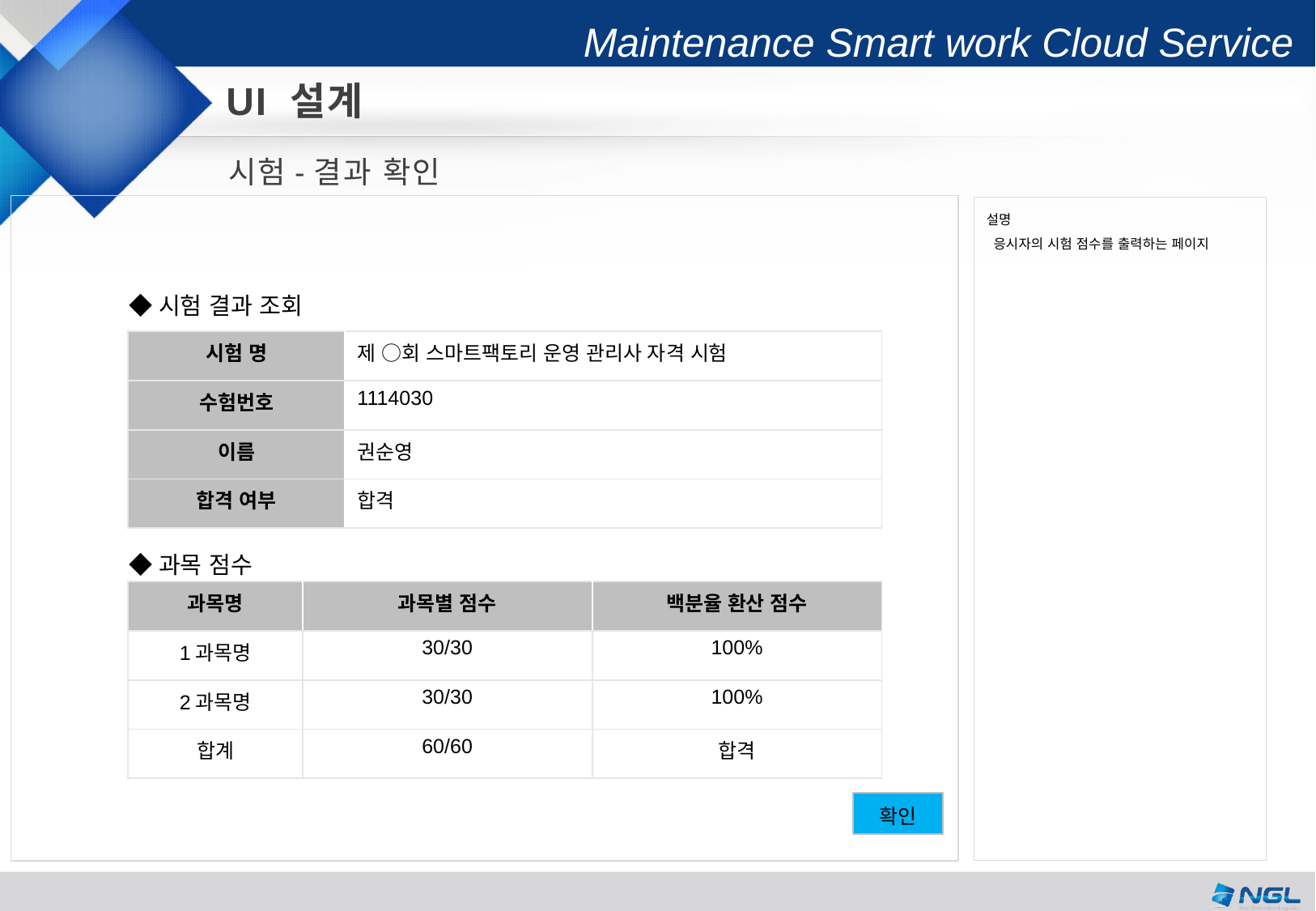

UI 설계
시험-결과 확인

설명
 응시자의 시험 점수를 출력하는 페이지
◆시험 결과 조회
| 시험 명 | 제 ○회 스마트팩토리 운영 관리사 자격 시험 |
| --- | --- |
| 수험번호 | 1114030 |
| 이름 | 권순영 |
| 합격 여부 | 합격 |
◆과목 점수
| 과목명 | 과목별 점수 | 백분율 환산 점수 |
| --- | --- | --- |
| 1과목명 | 30/30 | 100% |
| 2과목명 | 30/30 | 100% |
| 합계 | 60/60 | 합격 |
확인